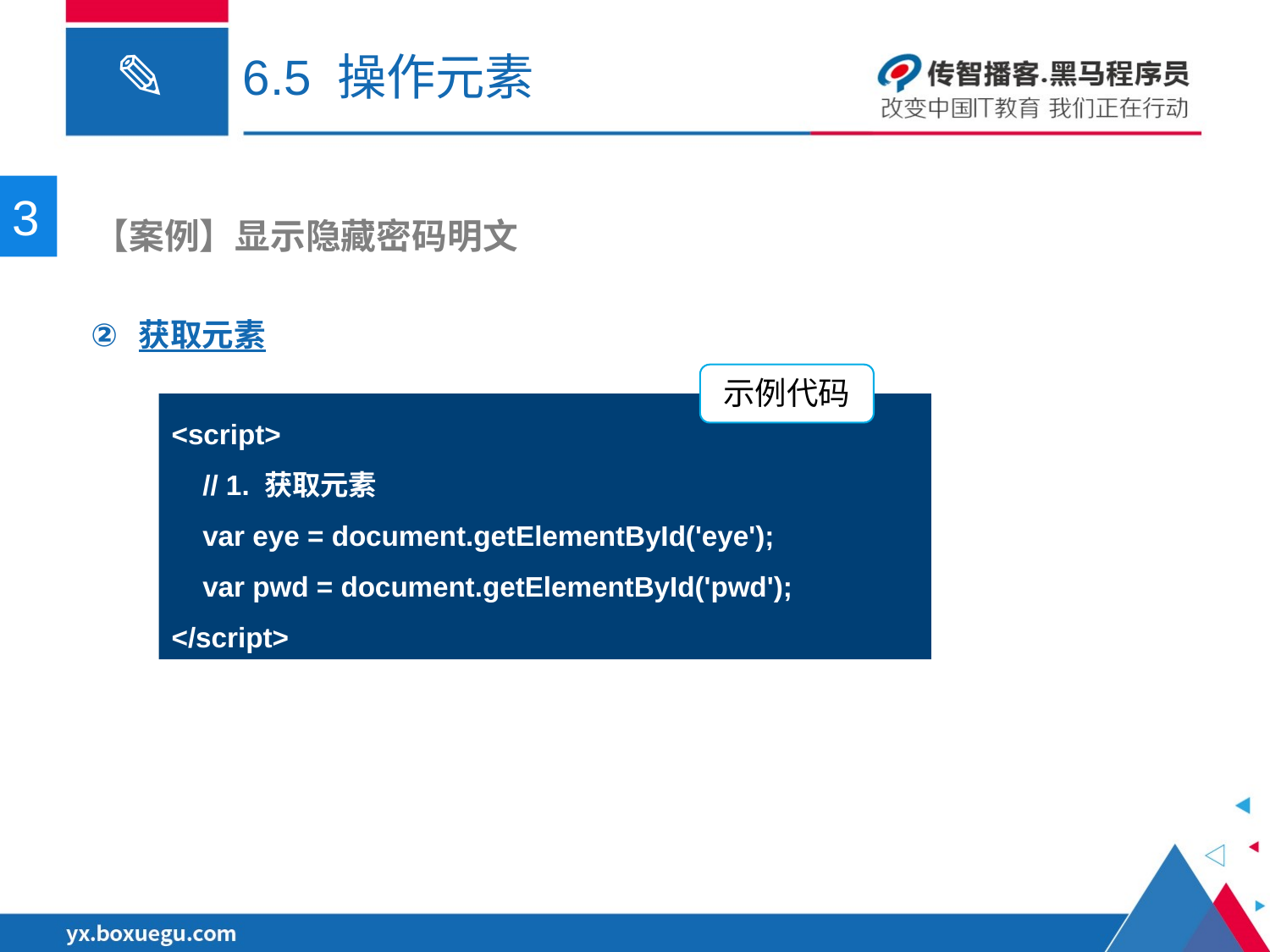

# 6.5 操作元素

3
  【案例】显示隐藏密码明文
获取元素
示例代码
<script>
    // 1. 获取元素
    var eye = document.getElementById('eye');
    var pwd = document.getElementById('pwd');
</script>